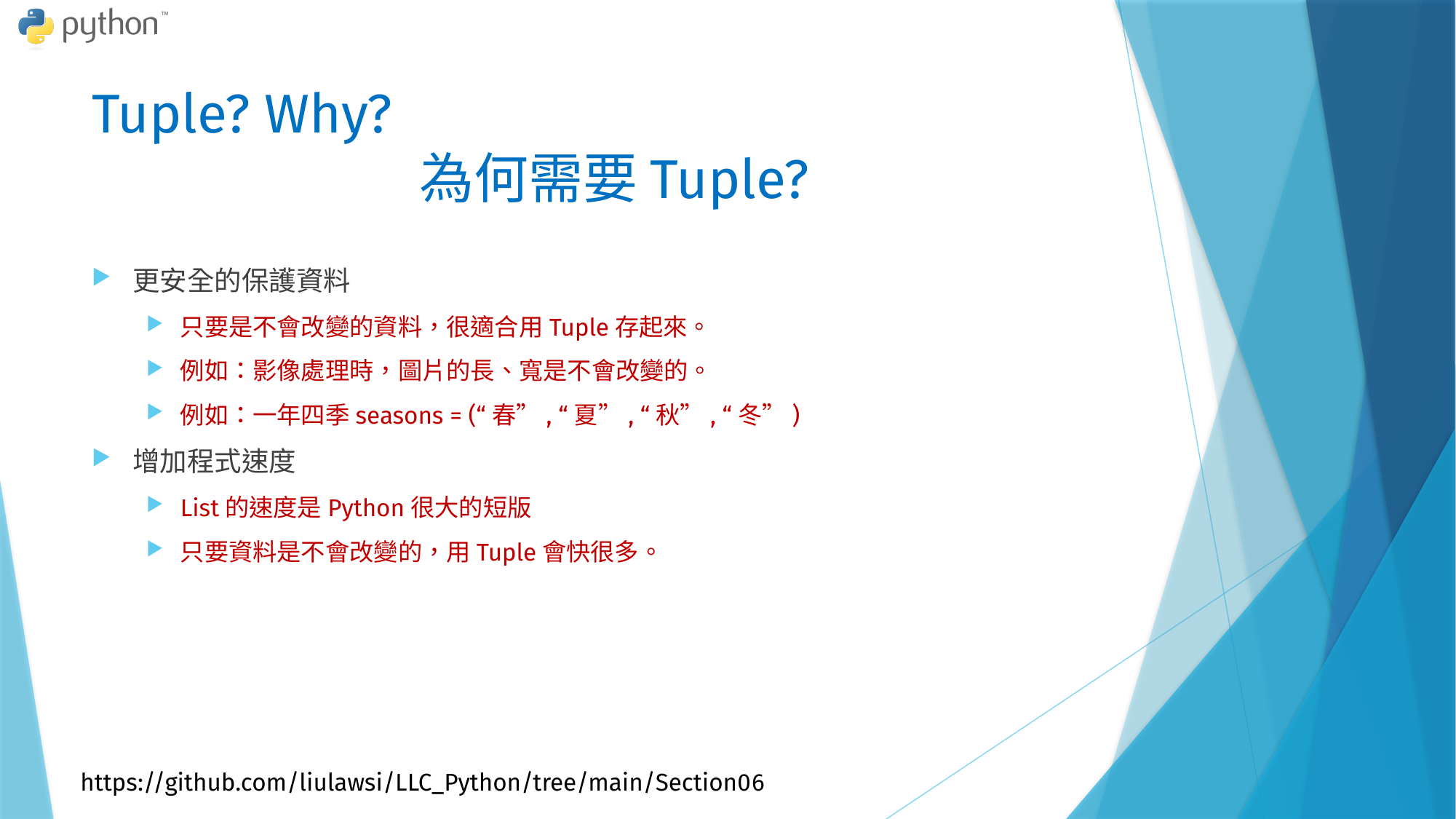

# Tuple? Why? 為何需要Tuple?
更安全的保護資料
只要是不會改變的資料，很適合用Tuple存起來。
例如：影像處理時，圖片的長、寬是不會改變的。
例如：一年四季seasons = (“春”, “夏”, “秋”, “冬”)
增加程式速度
List的速度是Python很大的短版
只要資料是不會改變的，用Tuple會快很多。